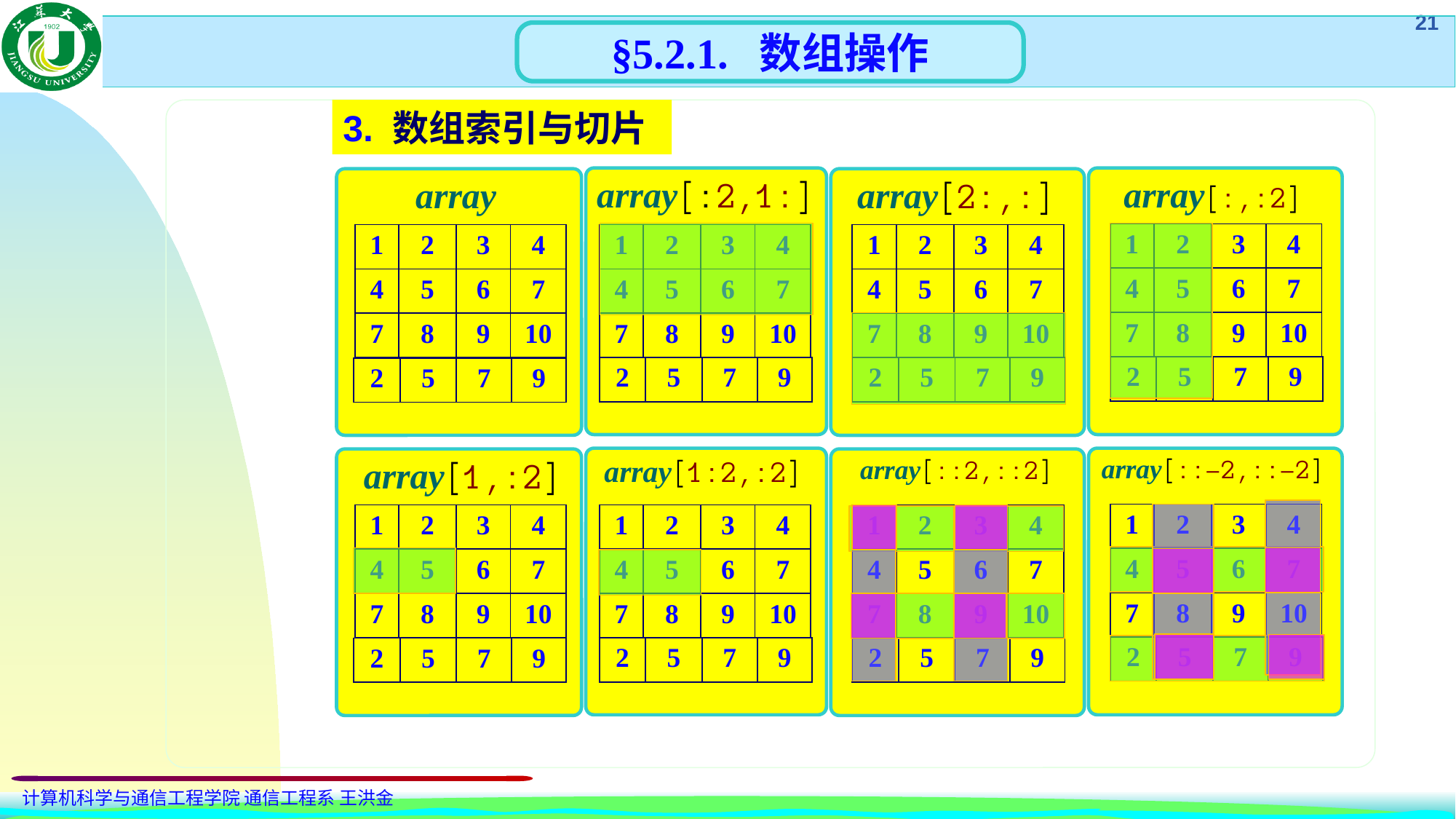

§5.2.1.  数组操作
3. 数组索引与切片

array[:,:2]
array[:2,1:]
array
array[2:,:]

| 1 | 2 | 3 | 4 |
| --- | --- | --- | --- |
| 4 | 5 | 6 | 7 |
| 7 | 8 | 9 | 10 |
| 1 | 2 | 3 | 4 |
| --- | --- | --- | --- |
| 4 | 5 | 6 | 7 |
| 7 | 8 | 9 | 10 |
| 1 | 2 | 3 | 4 |
| --- | --- | --- | --- |
| 4 | 5 | 6 | 7 |
| 7 | 8 | 9 | 10 |
| 1 | 2 | 3 | 4 |
| --- | --- | --- | --- |
| 4 | 5 | 6 | 7 |
| 7 | 8 | 9 | 10 |

| 2 | 5 | 7 | 9 |
| --- | --- | --- | --- |
| 2 | 5 | 7 | 9 |
| --- | --- | --- | --- |
| 2 | 5 | 7 | 9 |
| --- | --- | --- | --- |
| 2 | 5 | 7 | 9 |
| --- | --- | --- | --- |

array[::-2,::-2]
array[1:2,:2]
array[1,:2]
array[::2,::2]

| 1 | 2 | 3 | 4 |
| --- | --- | --- | --- |
| 4 | 5 | 6 | 7 |
| 7 | 8 | 9 | 10 |

| 1 | 2 | 3 | 4 |
| --- | --- | --- | --- |
| 4 | 5 | 6 | 7 |
| 7 | 8 | 9 | 10 |
| 1 | 2 | 3 | 4 |
| --- | --- | --- | --- |
| 4 | 5 | 6 | 7 |
| 7 | 8 | 9 | 10 |
| 1 | 2 | 3 | 4 |
| --- | --- | --- | --- |
| 4 | 5 | 6 | 7 |
| 7 | 8 | 9 | 10 |

| 2 | 5 | 7 | 9 |
| --- | --- | --- | --- |
| 2 | 5 | 7 | 9 |
| --- | --- | --- | --- |
| 2 | 5 | 7 | 9 |
| --- | --- | --- | --- |
| 2 | 5 | 7 | 9 |
| --- | --- | --- | --- |